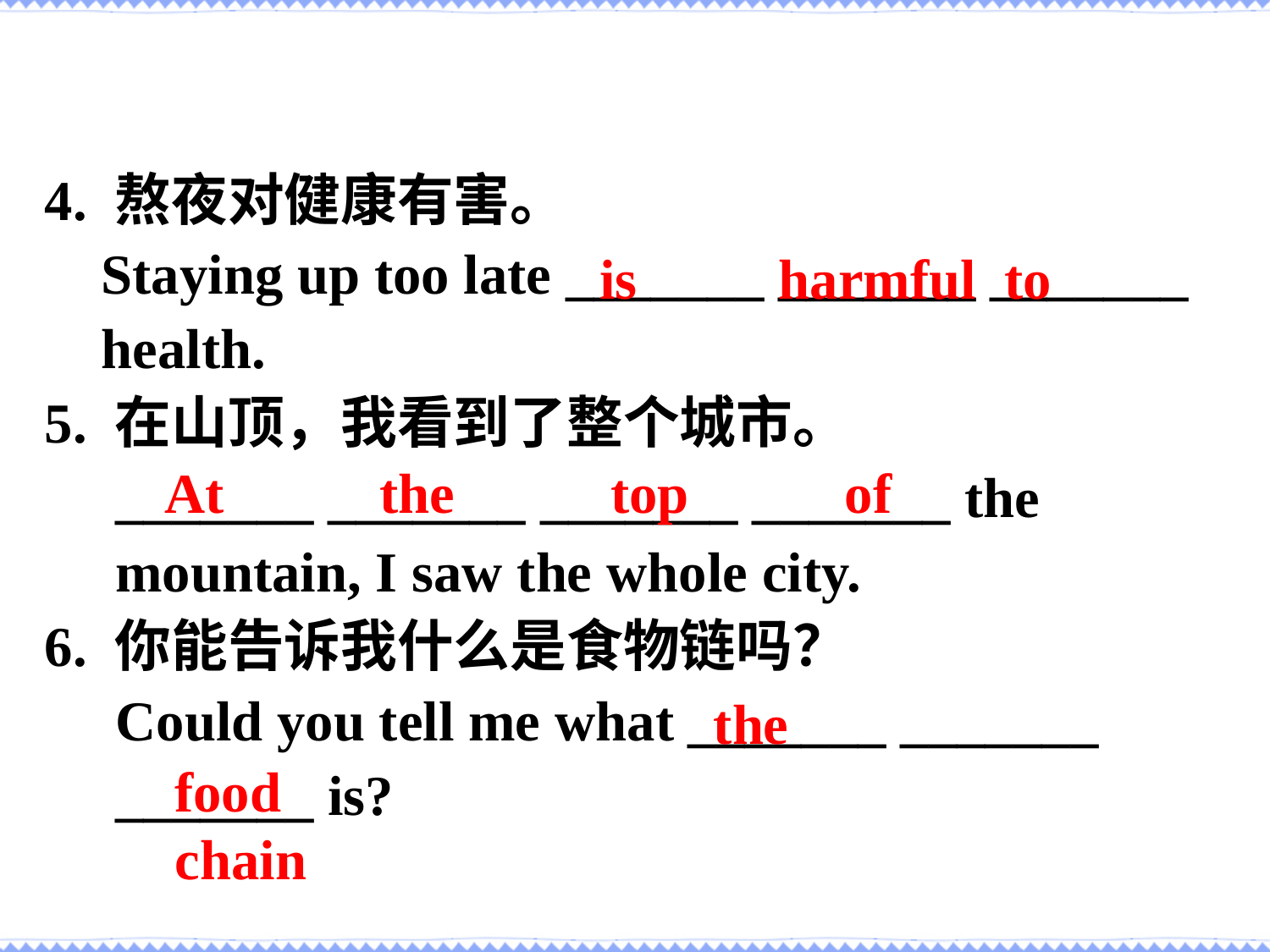

4. 熬夜对健康有害。
    Staying up too late _______ _______ _______
    health.
5. 在山顶，我看到了整个城市。
     _______ _______ _______ _______ the
     mountain, I saw the whole city.
6. 你能告诉我什么是食物链吗？
     Could you tell me what _______ _______
     _______ is?
   is          harmful  to
 At           the           top           of
                                      the          food
chain